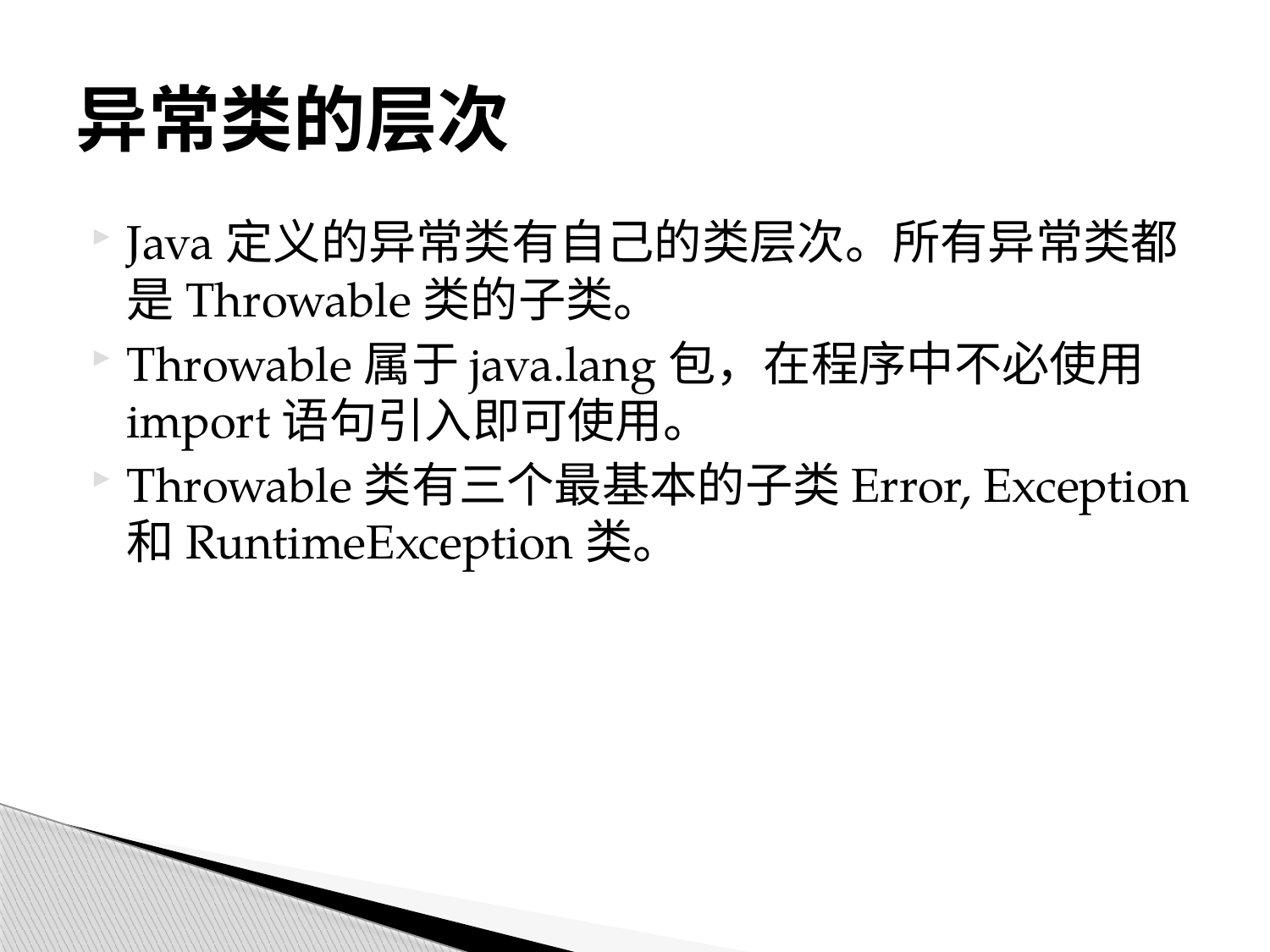

# 异常类的层次
Java定义的异常类有自己的类层次。所有异常类都是Throwable类的子类。
Throwable属于java.lang包，在程序中不必使用import语句引入即可使用。
Throwable类有三个最基本的子类Error, Exception和RuntimeException类。